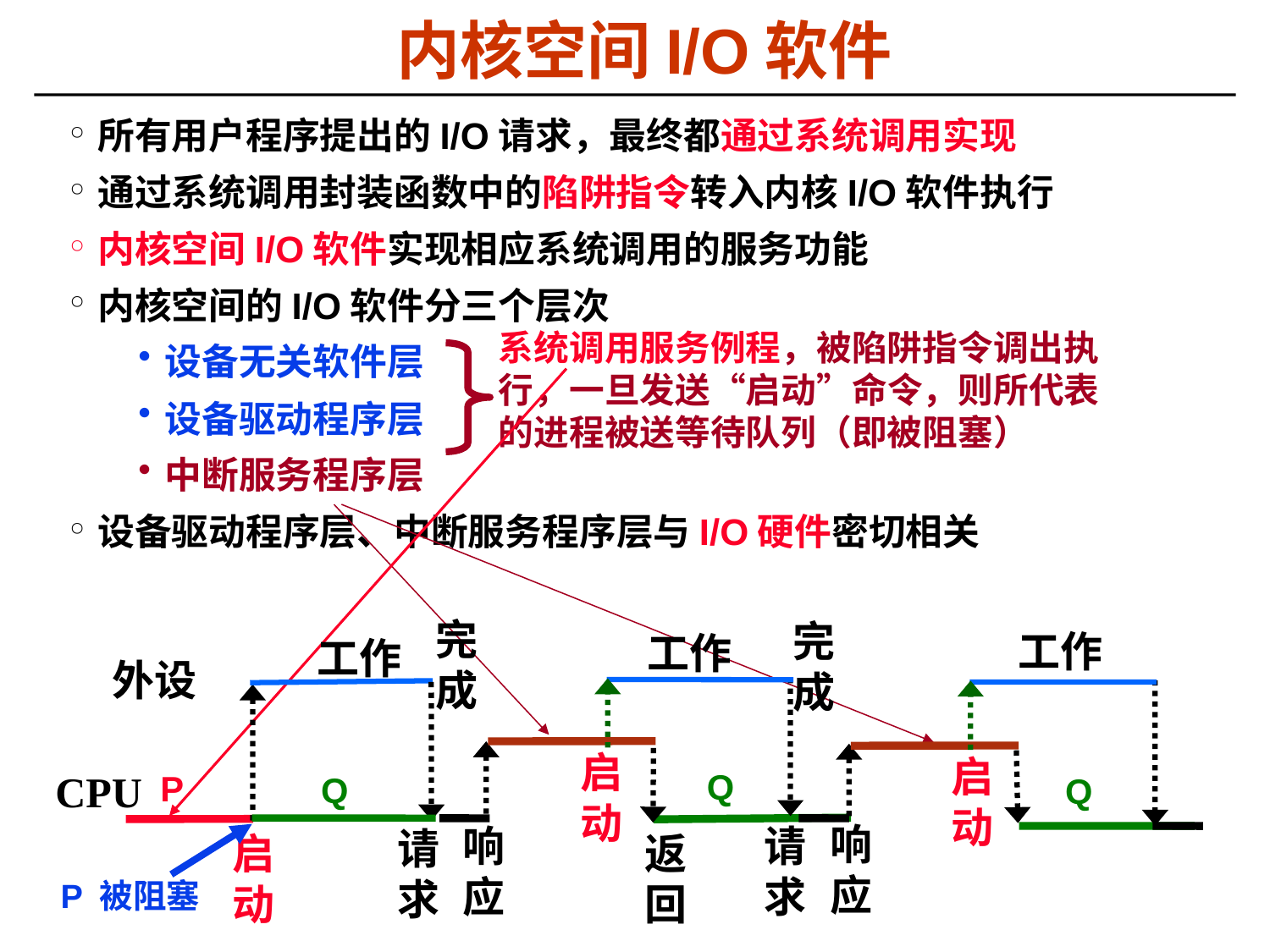

# 内核空间I/O软件
所有用户程序提出的I/O请求，最终都通过系统调用实现
通过系统调用封装函数中的陷阱指令转入内核I/O软件执行
内核空间I/O软件实现相应系统调用的服务功能
内核空间的I/O软件分三个层次
设备无关软件层
设备驱动程序层
中断服务程序层
设备驱动程序层、中断服务程序层与I/O硬件密切相关
系统调用服务例程，被陷阱指令调出执行，一旦发送“启动”命令，则所代表的进程被送等待队列（即被阻塞）

完成
完成
工作
工作
工作
外设

启动

启动

Q
CPU
P
Q
Q
响应
响应
请求
请求

启动
返回

P 被阻塞